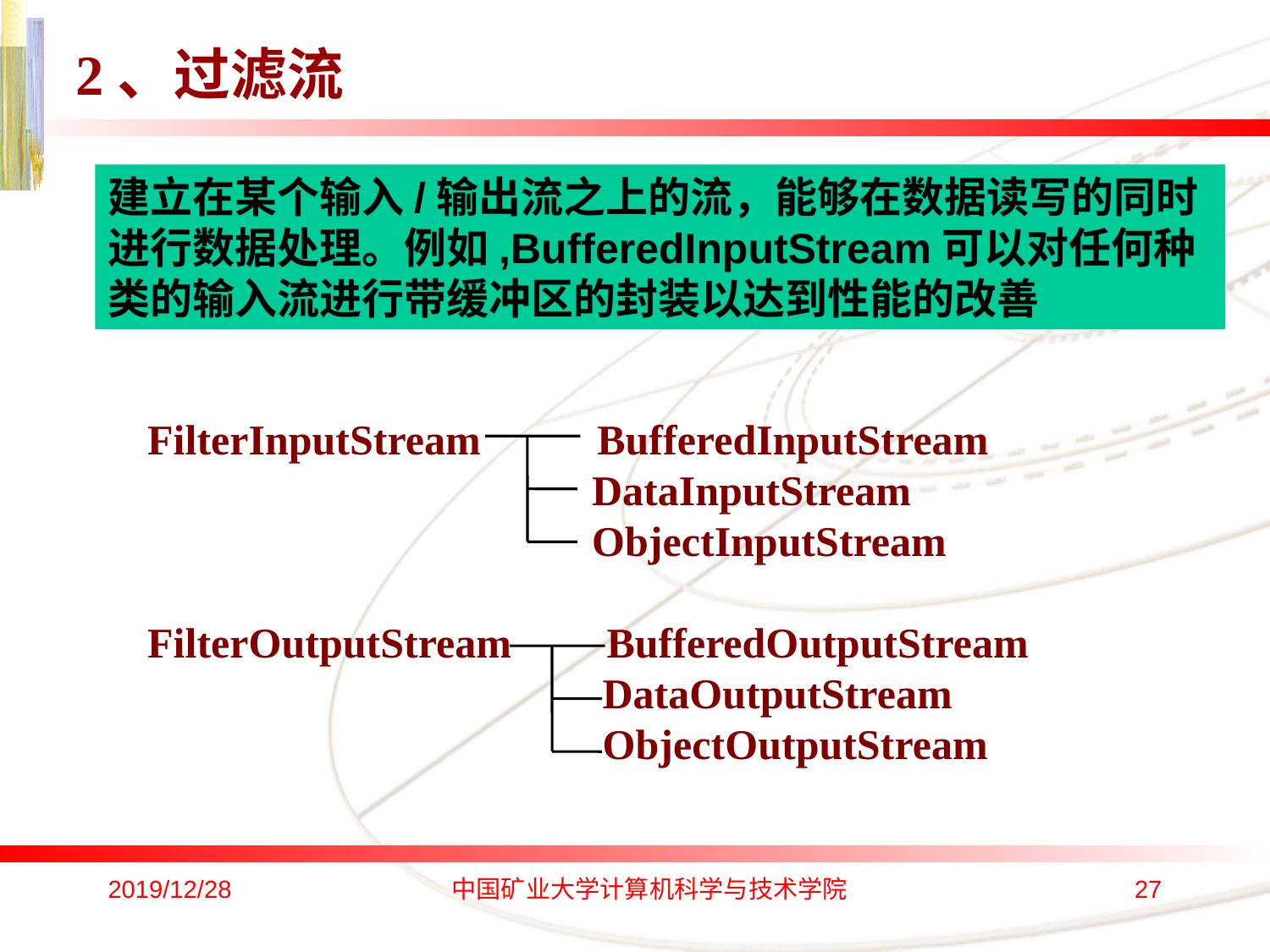

2、过滤流
建立在某个输入/输出流之上的流，能够在数据读写的同时进行数据处理。例如,BufferedInputStream可以对任何种类的输入流进行带缓冲区的封装以达到性能的改善
FilterInputStream           BufferedInputStream
                                          DataInputStream
                                          ObjectInputStream

FilterOutputStream         BufferedOutputStream
                                           DataOutputStream
                                           ObjectOutputStream

2019/12/28
中国矿业大学计算机科学与技术学院
27